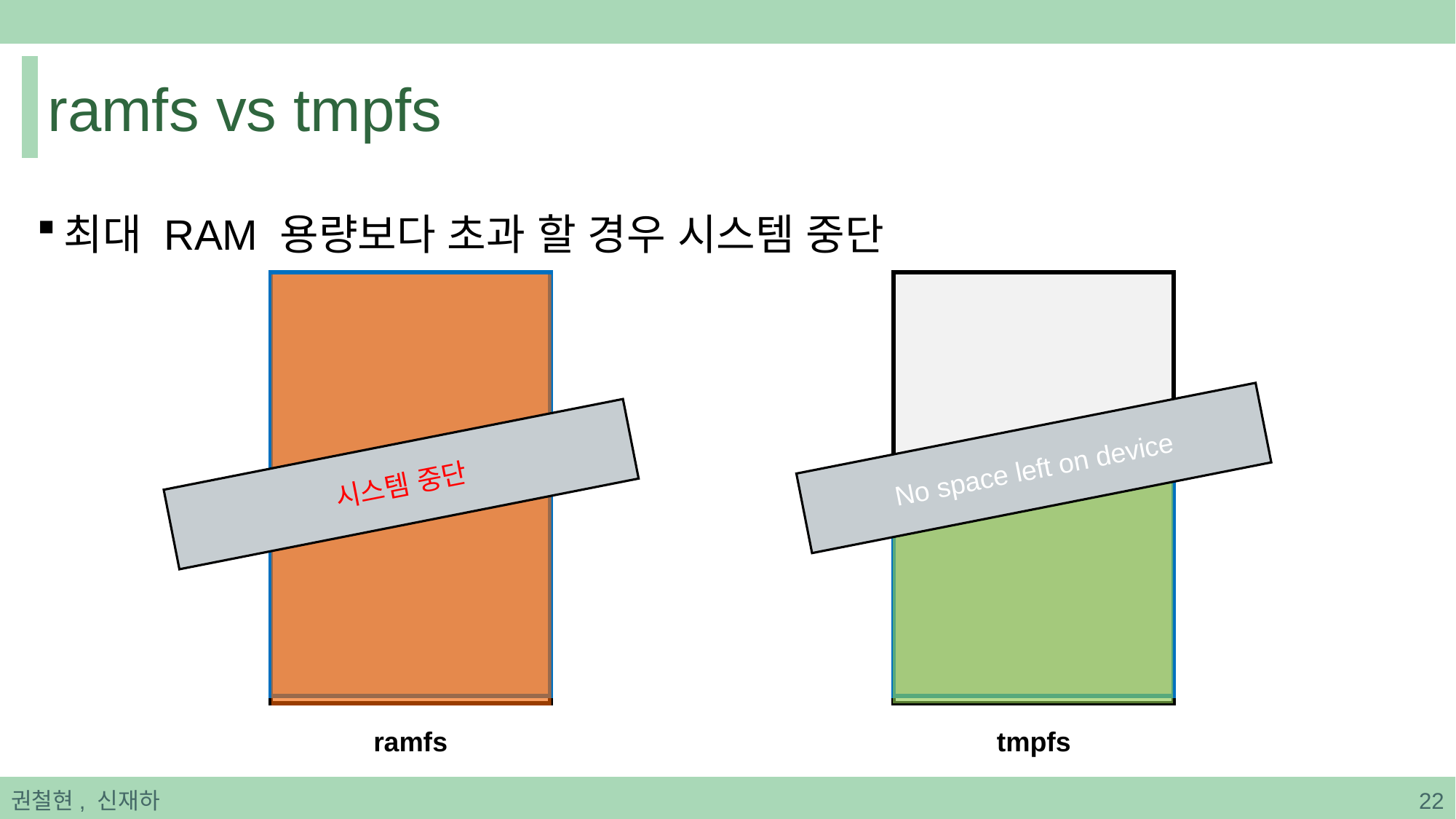

# ramfs vs tmpfs
최대 RAM 용량보다 초과 할 경우 시스템 중단

No space left on device
시스템 중단

ramfs
tmpfs
권철현, 신재하
22